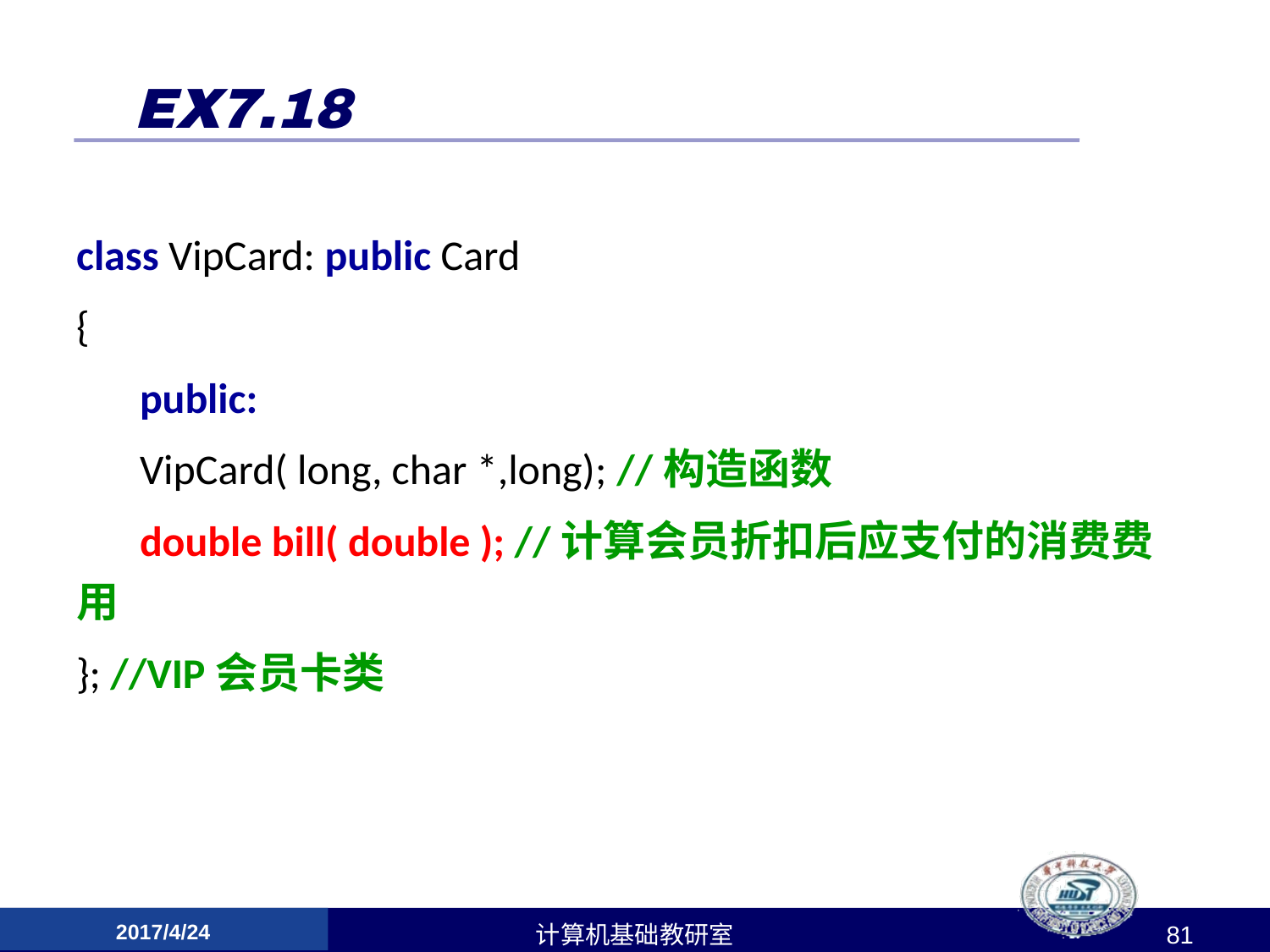

# EX7.18
class VipCard: public Card
{
public:
VipCard( long, char *,long); //构造函数
double bill( double ); //计算会员折扣后应支付的消费费用
}; //VIP会员卡类

2017/4/24
计算机基础教研室
81